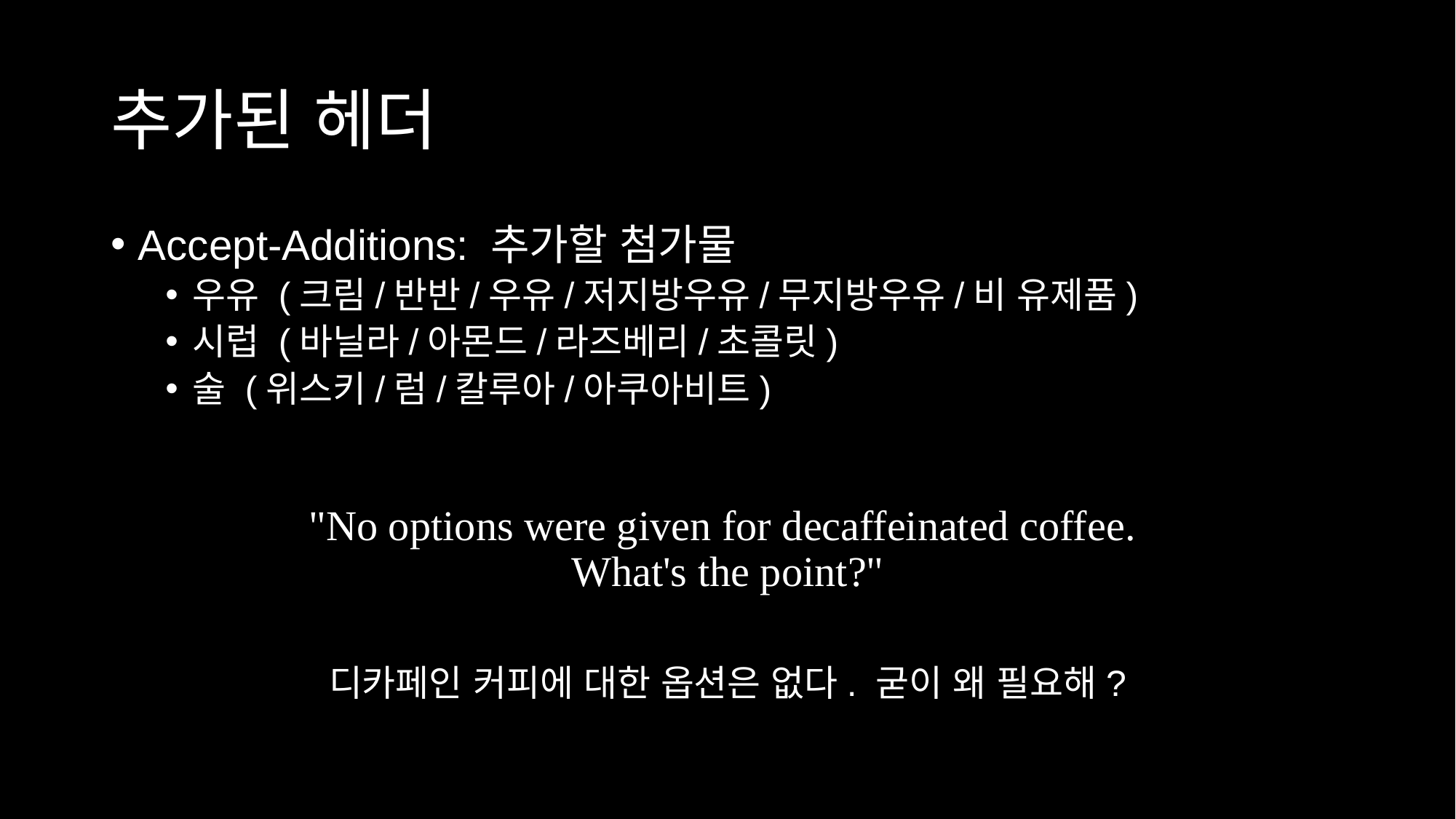

# 추가된 헤더
Accept-Additions: 추가할 첨가물
우유 (크림/반반/우유/저지방우유/무지방우유/비 유제품)
시럽 (바닐라/아몬드/라즈베리/초콜릿)
술 (위스키/럼/칼루아/아쿠아비트)

"No options were given for decaffeinated coffee. What's the point?"

디카페인 커피에 대한 옵션은 없다. 굳이 왜 필요해?